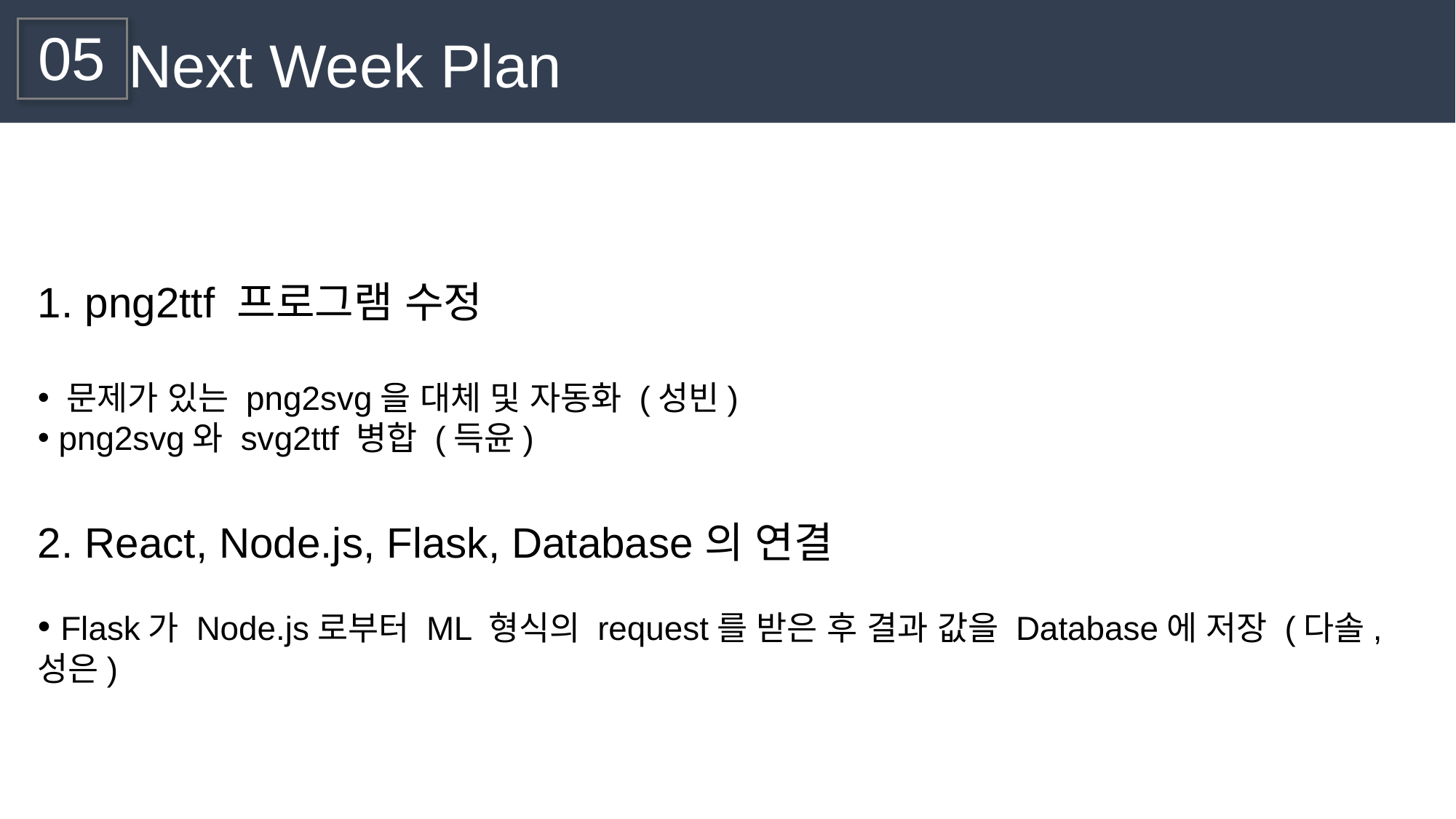

05

Next Week Plan
 png2ttf 프로그램 수정

 문제가 있는 png2svg을 대체 및 자동화 (성빈)
 png2svg와 svg2ttf 병합 (득윤)

2. React, Node.js, Flask, Database의 연결

 Flask가 Node.js로부터 ML 형식의 request를 받은 후 결과 값을 Database에 저장 (다솔, 성은)